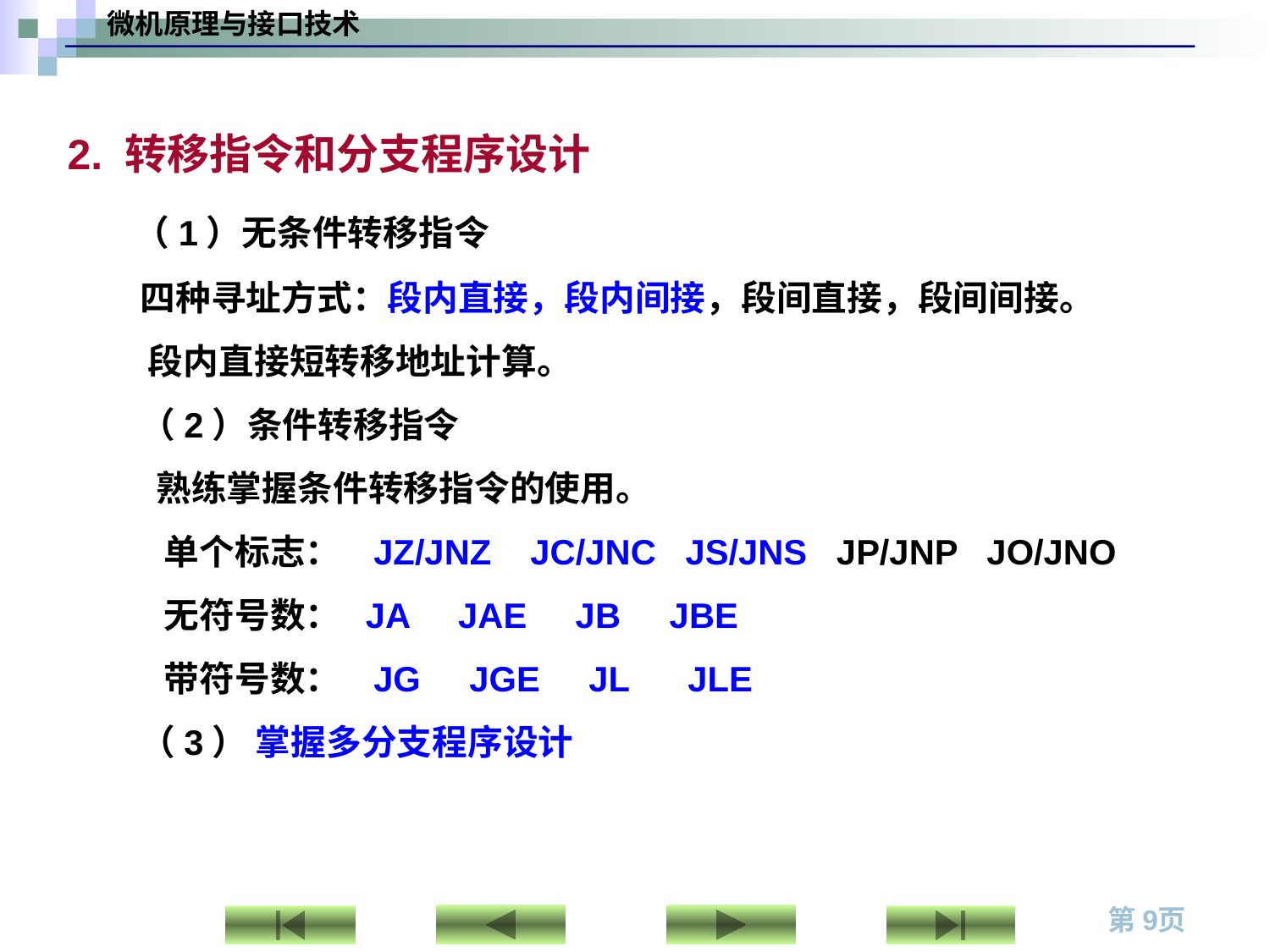

2. 转移指令和分支程序设计
      （1）无条件转移指令
        四种寻址方式：段内直接，段内间接，段间直接，段间间接。
         段内直接短转移地址计算。
        （2）条件转移指令
          熟练掌握条件转移指令的使用。
           单个标志：   JZ/JNZ    JC/JNC   JS/JNS   JP/JNP   JO/JNO
           无符号数：  JA     JAE     JB     JBE
           带符号数：   JG     JGE     JL      JLE
        （3） 掌握多分支程序设计